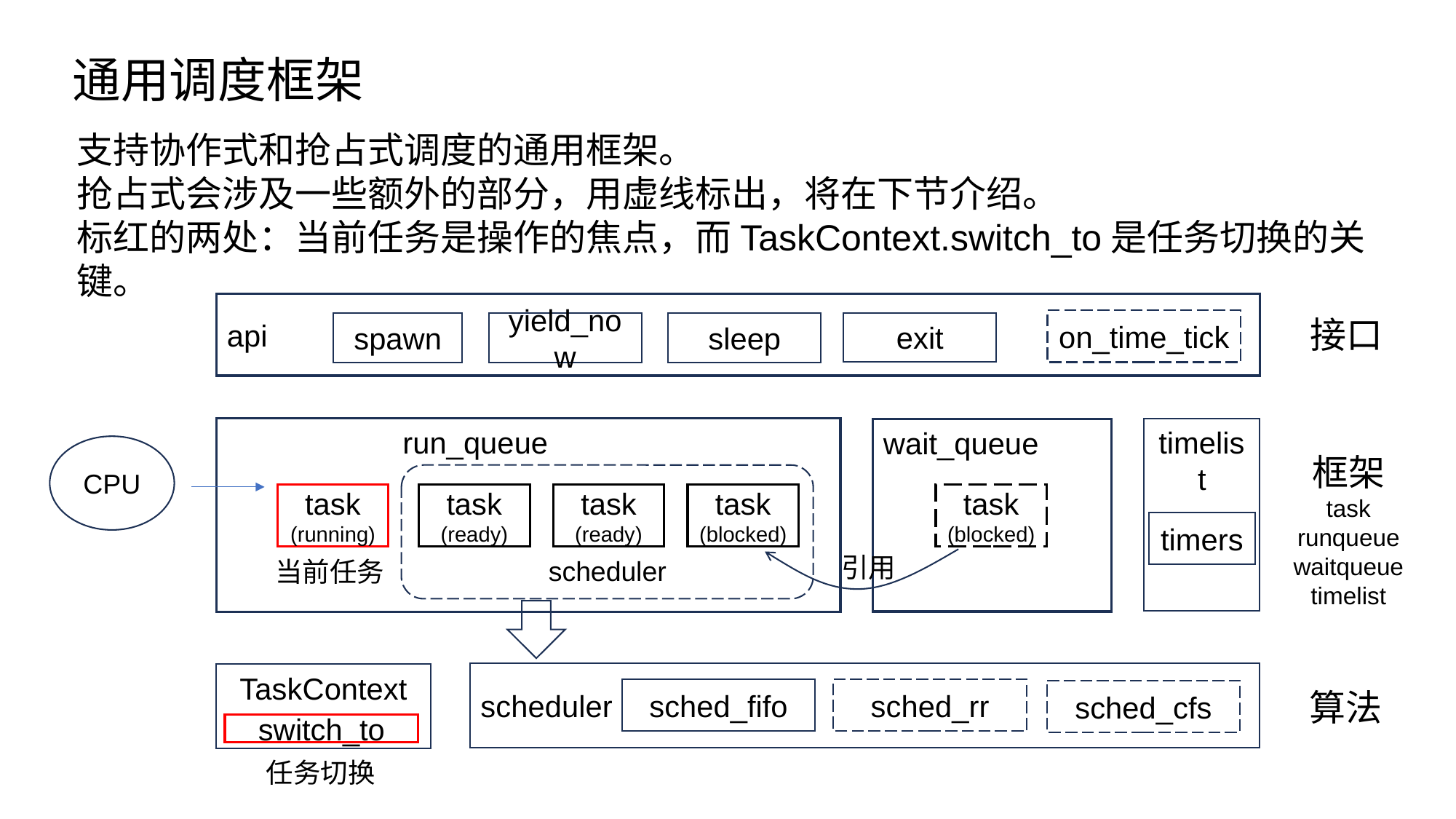

通用调度框架
支持协作式和抢占式调度的通用框架。
抢占式会涉及一些额外的部分，用虚线标出，将在下节介绍。
标红的两处：当前任务是操作的焦点，而TaskContext.switch_to是任务切换的关键。
api
接口
on_time_tick
exit
spawn
yield_now
sleep
                     run_queue
timelist
wait_queue
CPU
框架
task
runqueue
waitqueue
timelist
scheduler
task
(running)
task
(ready)
task
(blocked)
task
(blocked)
task
(ready)
timers
引用
当前任务

scheduler
TaskContext
sched_fifo
sched_rr
算法
sched_cfs
switch_to
任务切换